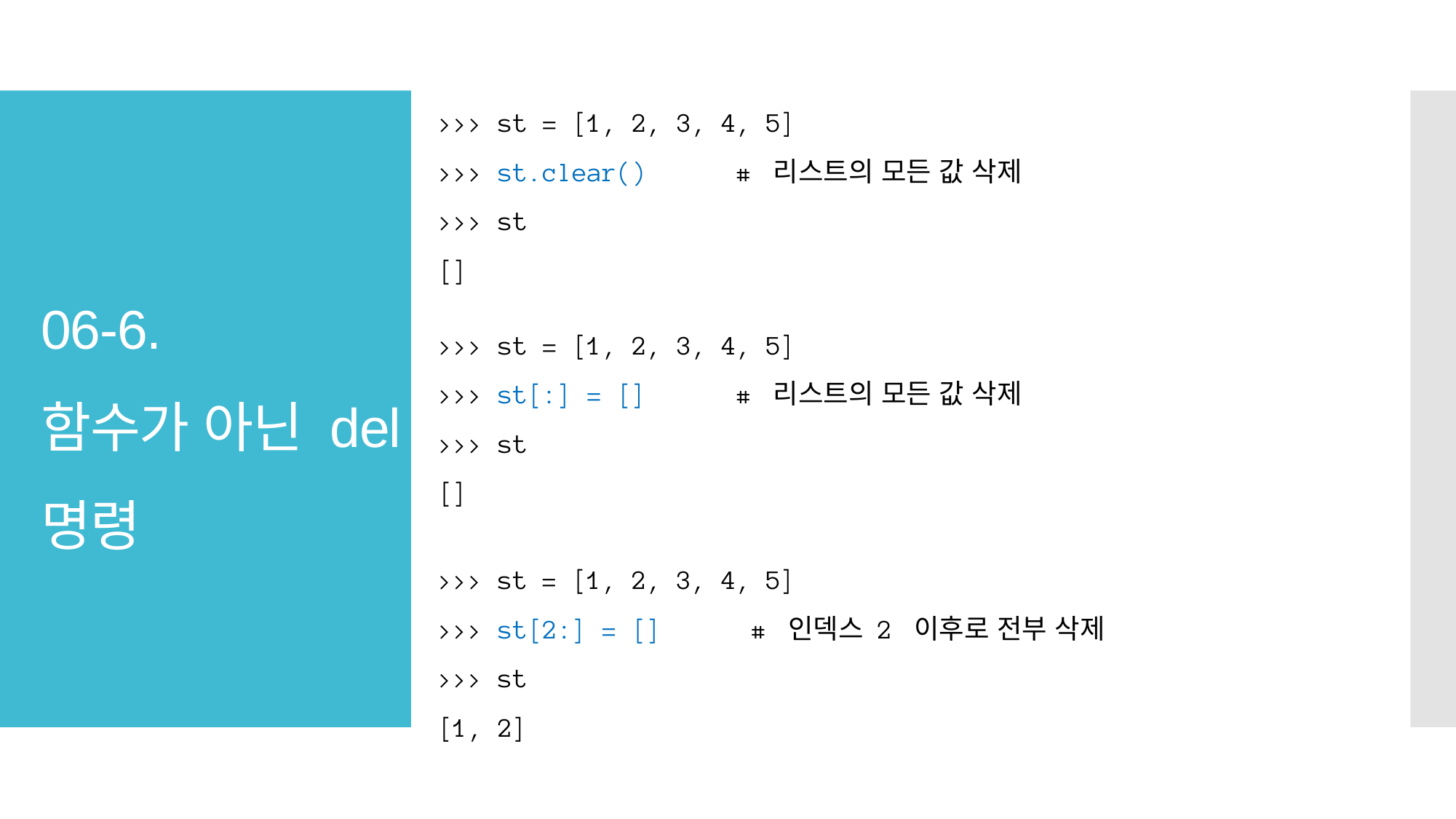

>>> st = [1, 2, 3, 4, 5]
>>> st.clear()      # 리스트의 모든 값 삭제
>>> st
[]
# 06-6. 함수가 아닌 del 명령
>>> st = [1, 2, 3, 4, 5]
>>> st[:] = []      # 리스트의 모든 값 삭제
>>> st
[]
>>> st = [1, 2, 3, 4, 5]
>>> st[2:] = []      # 인덱스 2 이후로 전부 삭제
>>> st
[1, 2]